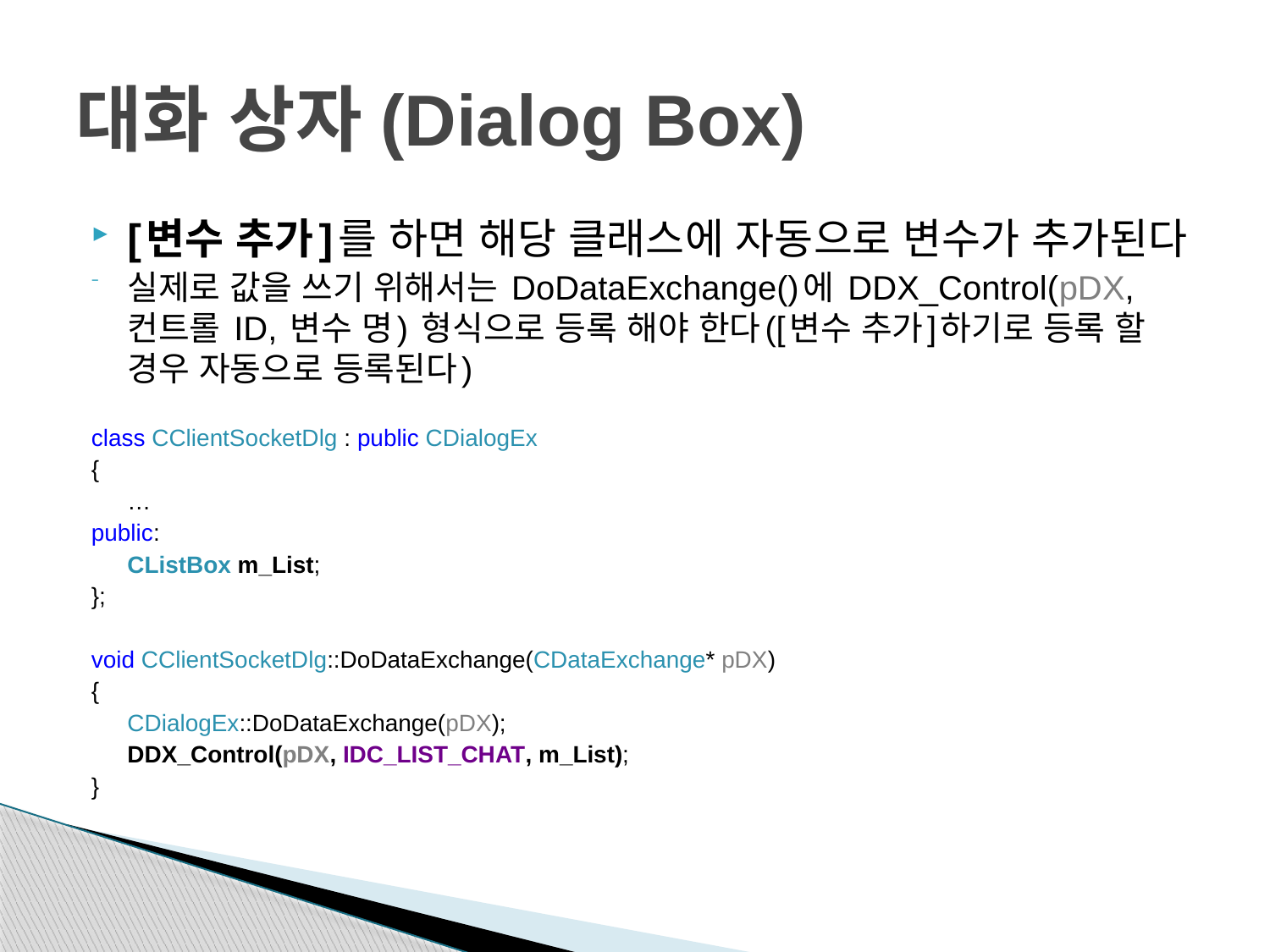

# 대화 상자(Dialog Box)
[변수 추가]를 하면 해당 클래스에 자동으로 변수가 추가된다
실제로 값을 쓰기 위해서는 DoDataExchange()에 DDX_Control(pDX, 컨트롤 ID, 변수 명) 형식으로 등록 해야 한다([변수 추가]하기로 등록 할 경우 자동으로 등록된다)

class CClientSocketDlg : public CDialogEx
{
	…
public:
	CListBox m_List;
};

void CClientSocketDlg::DoDataExchange(CDataExchange* pDX)
{
	CDialogEx::DoDataExchange(pDX);
	DDX_Control(pDX, IDC_LIST_CHAT, m_List);
}